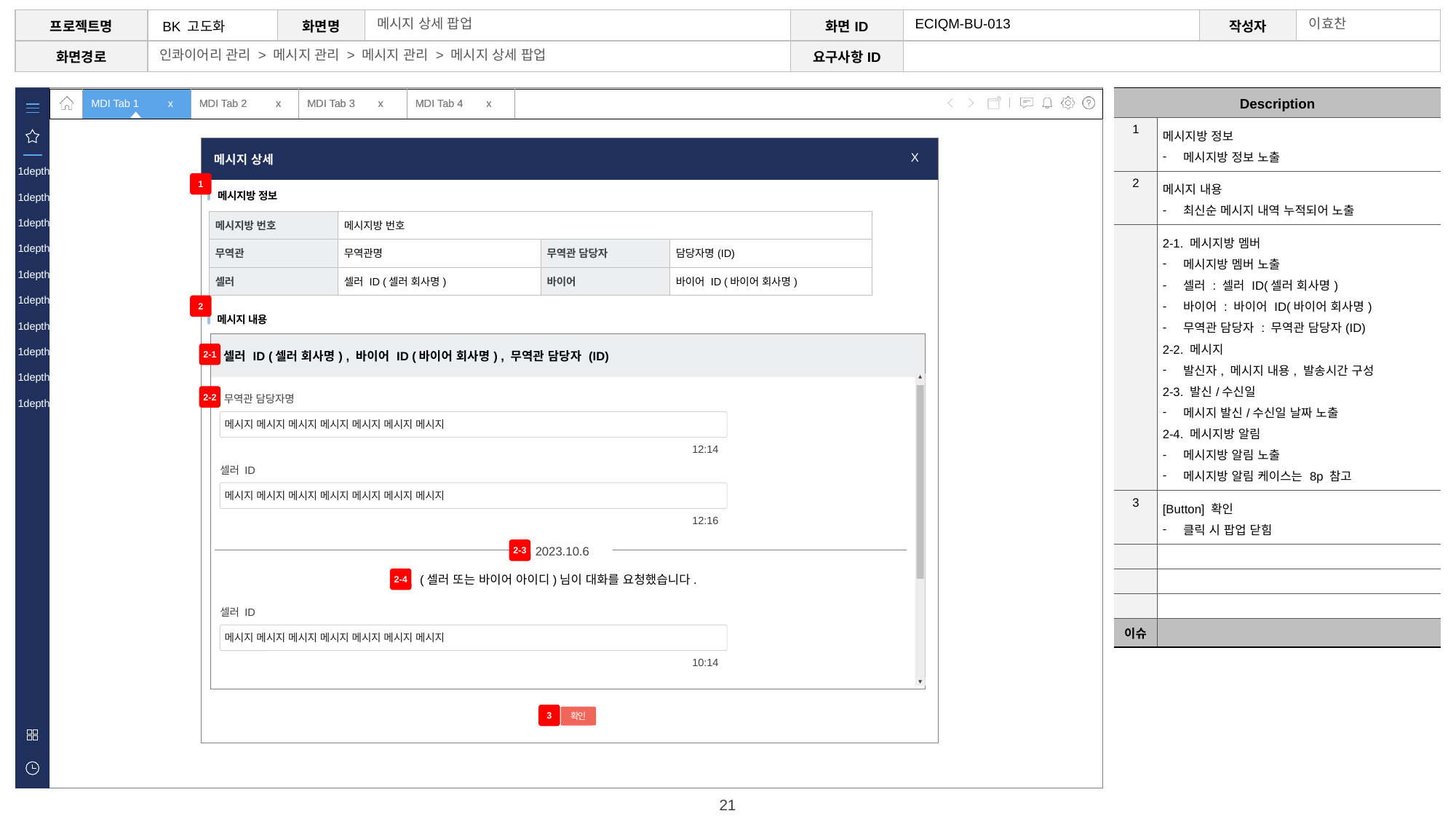

메시지 상세 팝업
ECIQM-BU-013
이효찬
인콰이어리 관리 > 메시지 관리 > 메시지 관리 > 메시지 상세 팝업

| Description |  |
| --- | --- |
| 1 | 메시지방 정보 메시지방 정보 노출 |
| 2 | 메시지 내용 최신순 메시지 내역 누적되어 노출 |
|  | 2-1. 메시지방 멤버 메시지방 멤버 노출 셀러 : 셀러 ID(셀러 회사명) 바이어 : 바이어 ID(바이어 회사명) 무역관 담당자 : 무역관 담당자(ID) 2-2. 메시지 발신자, 메시지 내용, 발송시간 구성 2-3. 발신/수신일 메시지 발신/수신일 날짜 노출 2-4. 메시지방 알림 메시지방 알림 노출 메시지방 알림 케이스는 8p 참고 |
| 3 | [Button] 확인 클릭 시 팝업 닫힘 |
|  |  |
|  |  |
|  |  |
| 이슈 |  |
| 메시지 상세 |
| --- |
|  |
|  |
|  |
|  |
|  |
|  |
|  |
|  |
|  |
|  |
|  |
|  |
X
1
메시지방 정보
| 메시지방 번호 | 메시지방 번호 |  |  |
| --- | --- | --- | --- |
| 무역관 | 무역관명 | 무역관 담당자 | 담당자명(ID) |
| 셀러 | 셀러 ID (셀러 회사명) | 바이어 | 바이어 ID (바이어 회사명) |
2
메시지 내용
| 셀러 ID (셀러 회사명) , 바이어 ID (바이어 회사명) , 무역관 담당자 (ID) |
| --- |
|  |
|  |
|  |
|  |
|  |
|  |
|  |
|  |
|  |
|  |
|  |
2-1
▼

▼
2-2
무역관 담당자명
메시지 메시지 메시지 메시지 메시지 메시지 메시지
12:14
셀러 ID
메시지 메시지 메시지 메시지 메시지 메시지 메시지
12:16
2023.10.6
2-3
(셀러 또는 바이어 아이디)님이 대화를 요청했습니다.
2-4
셀러 ID
메시지 메시지 메시지 메시지 메시지 메시지 메시지
10:14
3
확인